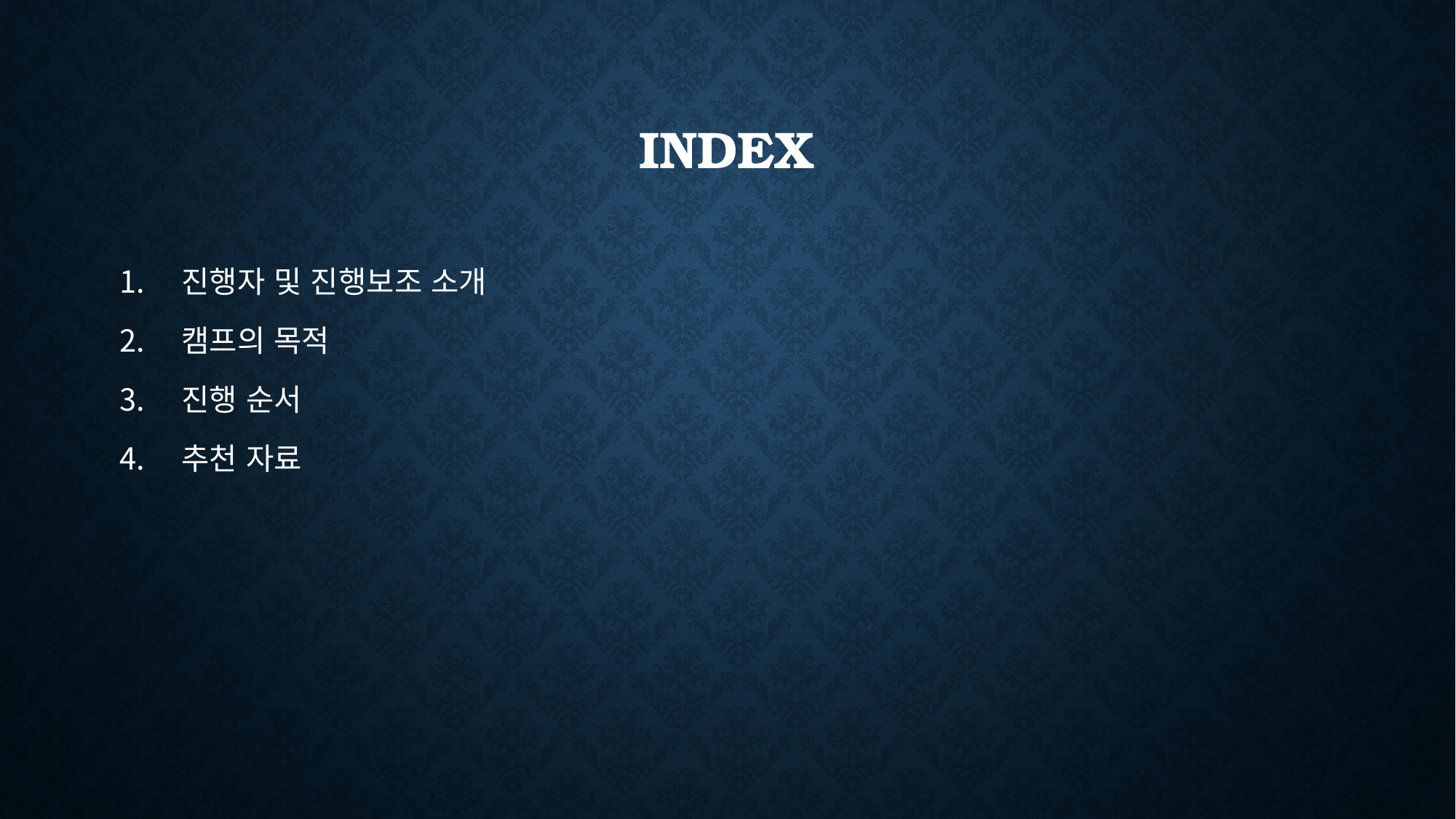

# Index
진행자 및 진행보조 소개
캠프의 목적
진행 순서
추천 자료